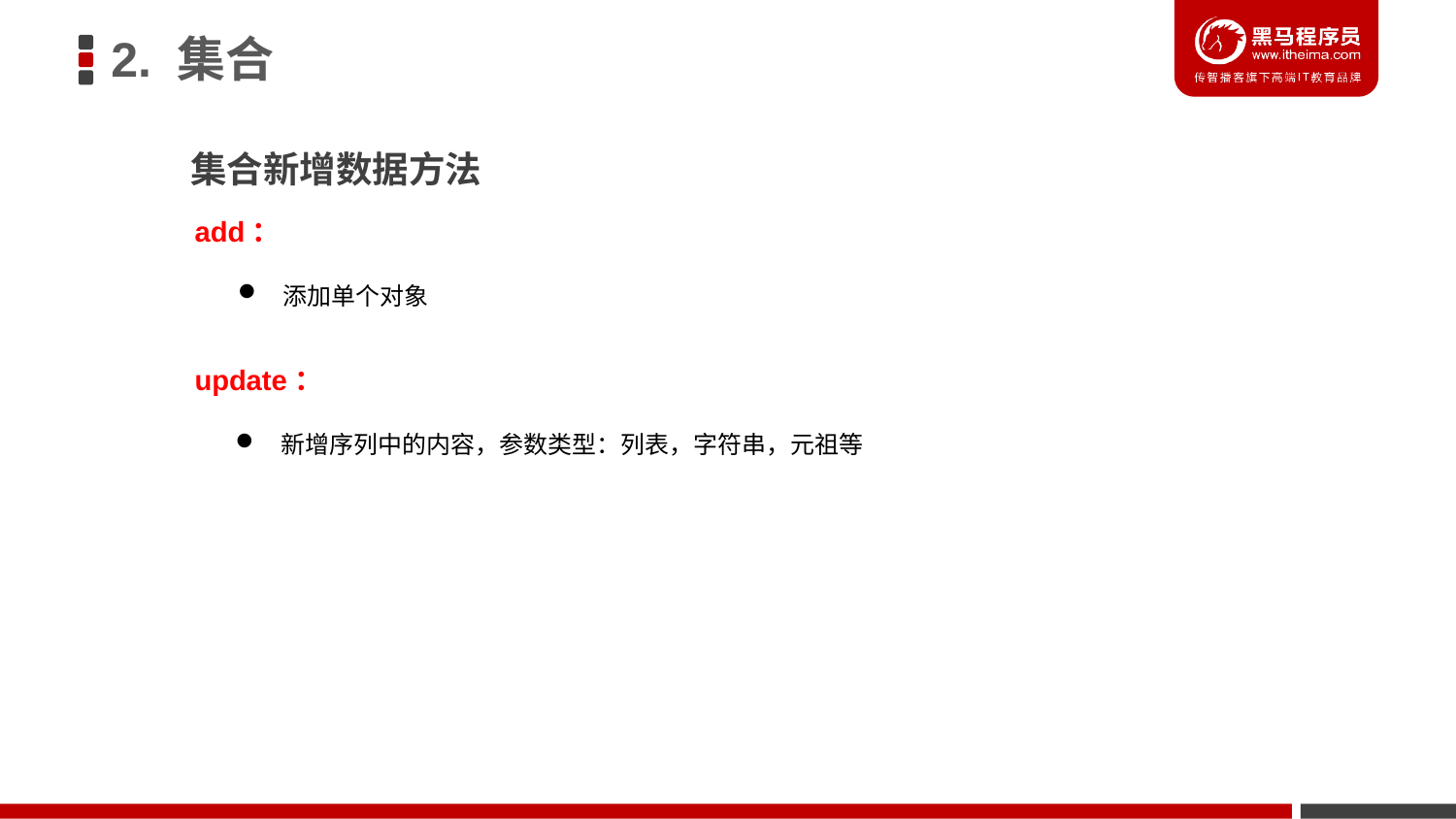

2. 集合
集合新增数据方法
add：

添加单个对象
update：

新增序列中的内容，参数类型：列表，字符串，元祖等